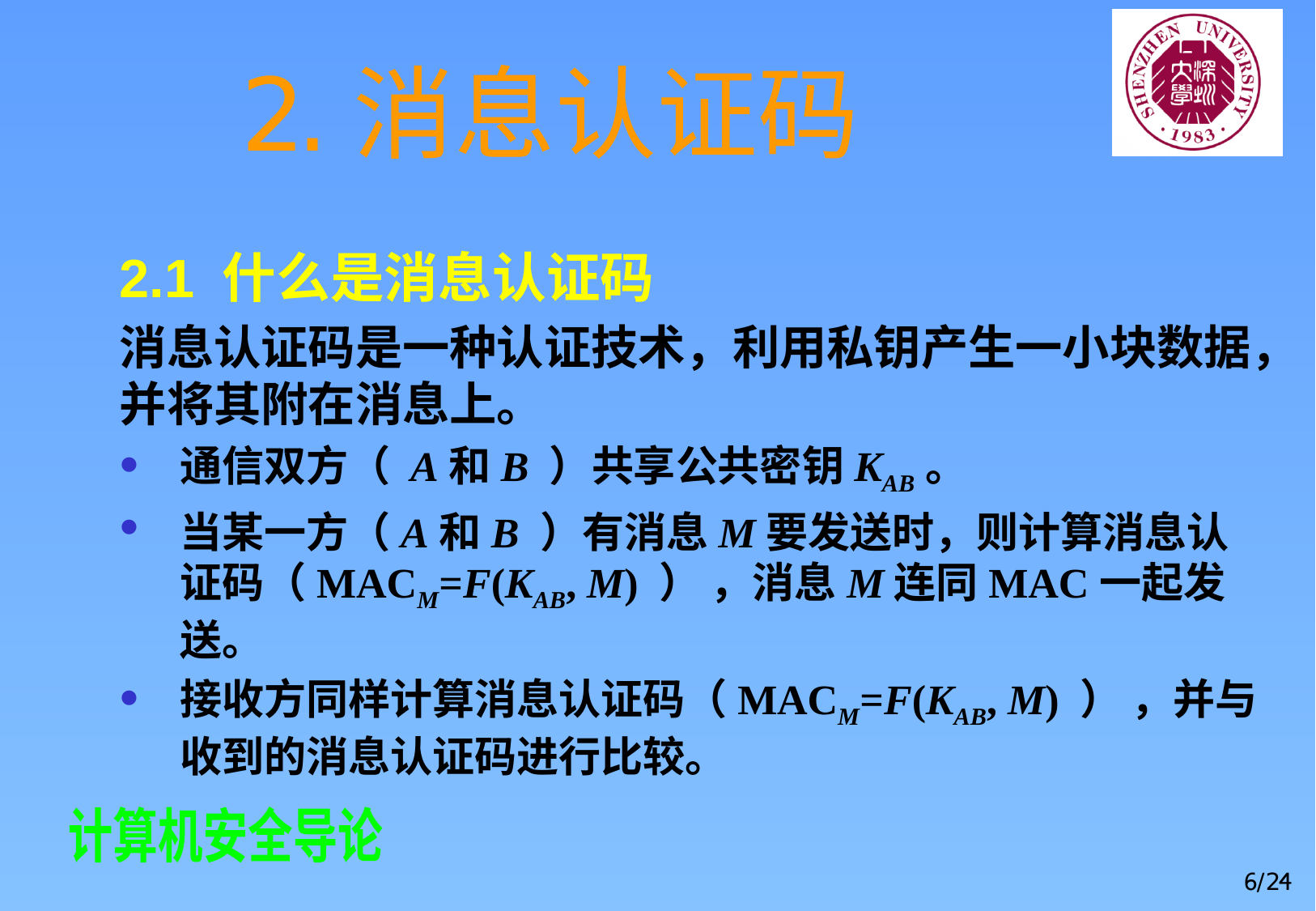

# 2.消息认证码
2.1 什么是消息认证码
消息认证码是一种认证技术，利用私钥产生一小块数据，并将其附在消息上。
通信双方（ A和B ）共享公共密钥KAB。
当某一方（A和B ）有消息M要发送时，则计算消息认证码（MACM=F(KAB, M) ） ，消息M连同MAC一起发送。
接收方同样计算消息认证码（MACM=F(KAB, M) ） ，并与收到的消息认证码进行比较。

6/24